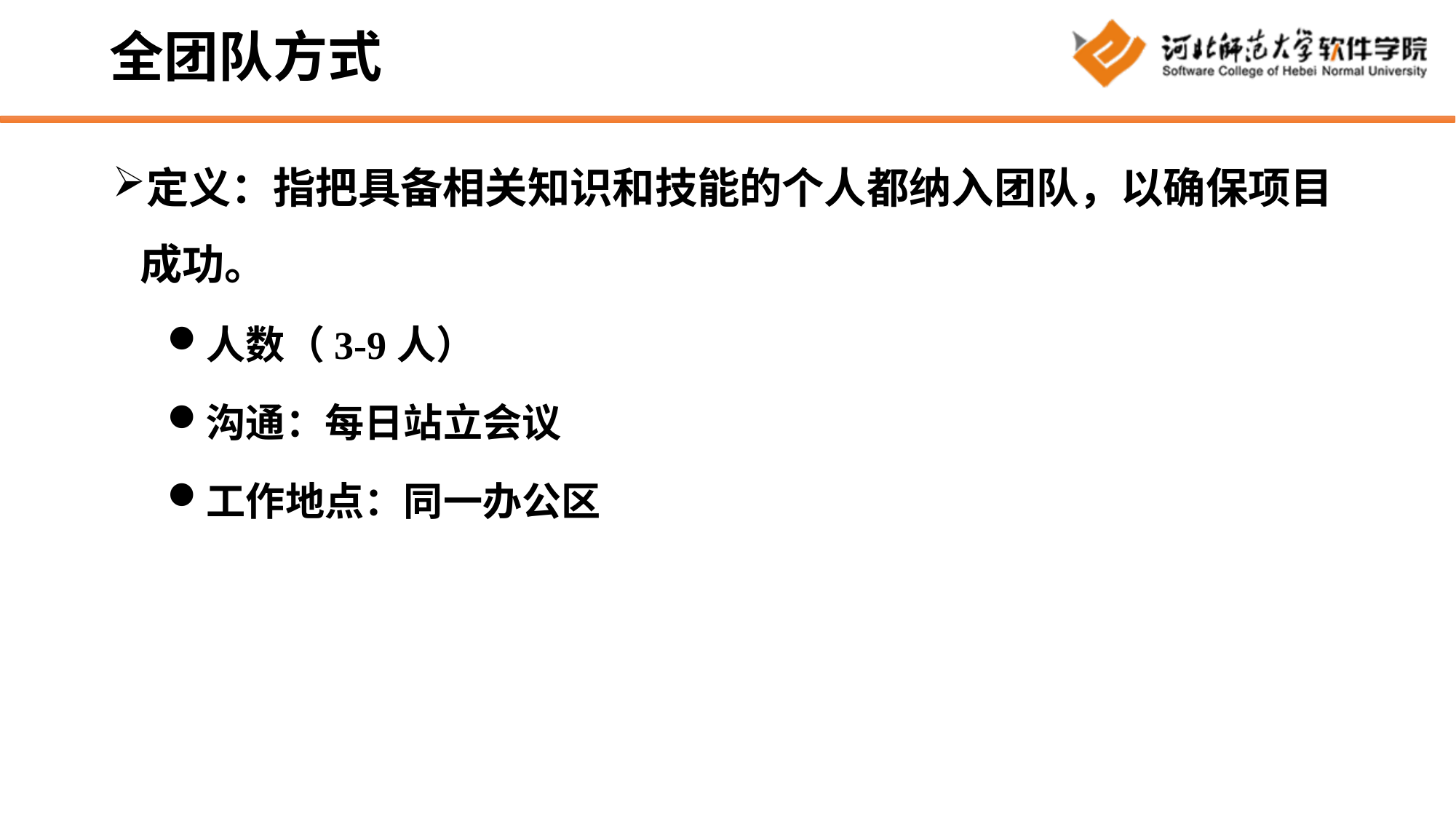

# 全团队方式
定义：指把具备相关知识和技能的个人都纳入团队，以确保项目成功。
人数（3-9人）
沟通：每日站立会议
工作地点：同一办公区